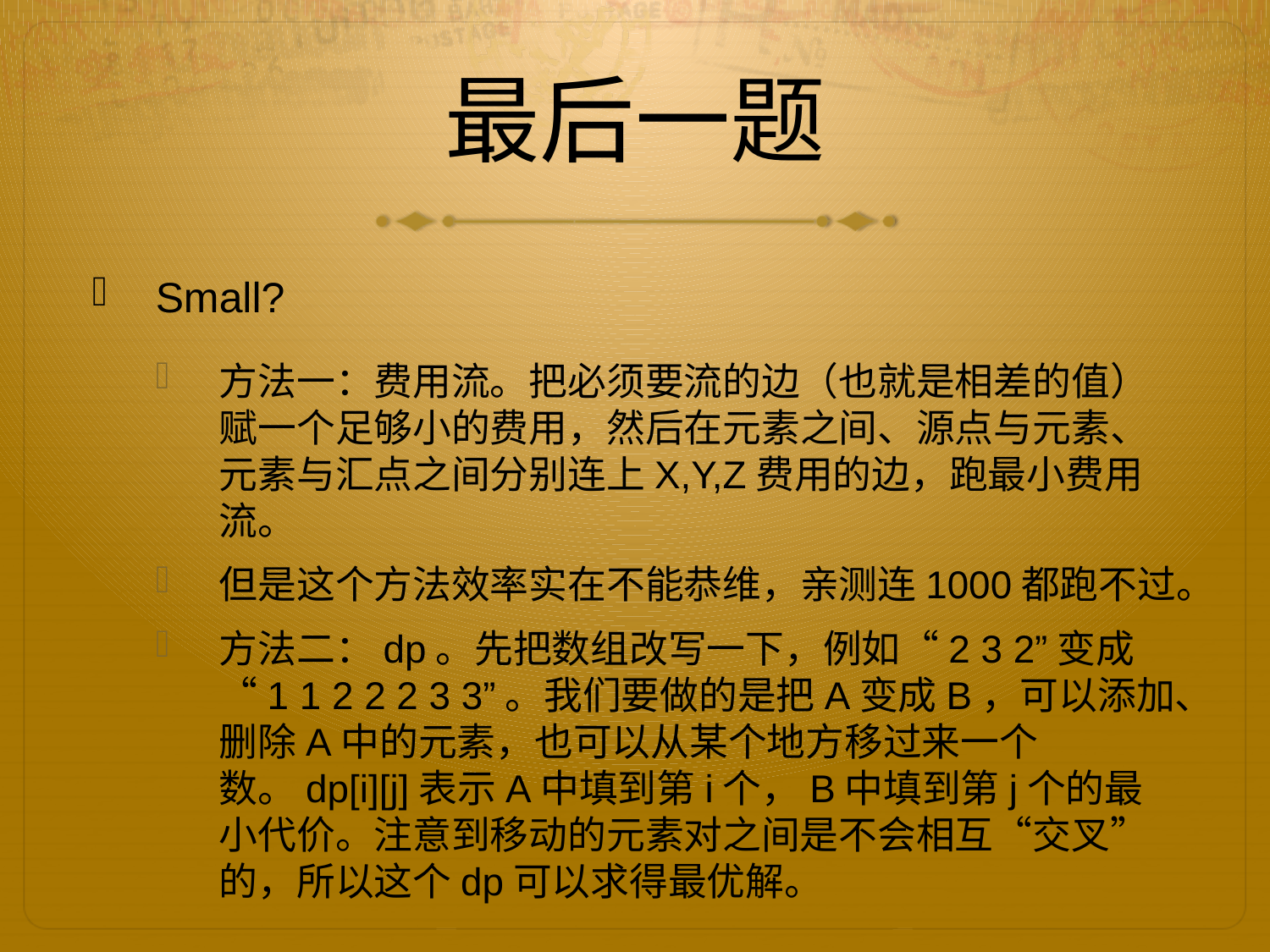

# 最后一题
Small?
方法一：费用流。把必须要流的边（也就是相差的值）赋一个足够小的费用，然后在元素之间、源点与元素、元素与汇点之间分别连上X,Y,Z费用的边，跑最小费用流。
但是这个方法效率实在不能恭维，亲测连1000都跑不过。
方法二：dp。先把数组改写一下，例如“2 3 2”变成“1 1 2 2 2 3 3”。我们要做的是把A变成B，可以添加、删除A中的元素，也可以从某个地方移过来一个数。dp[i][j]表示A中填到第i个，B中填到第j个的最小代价。注意到移动的元素对之间是不会相互“交叉”的，所以这个dp可以求得最优解。